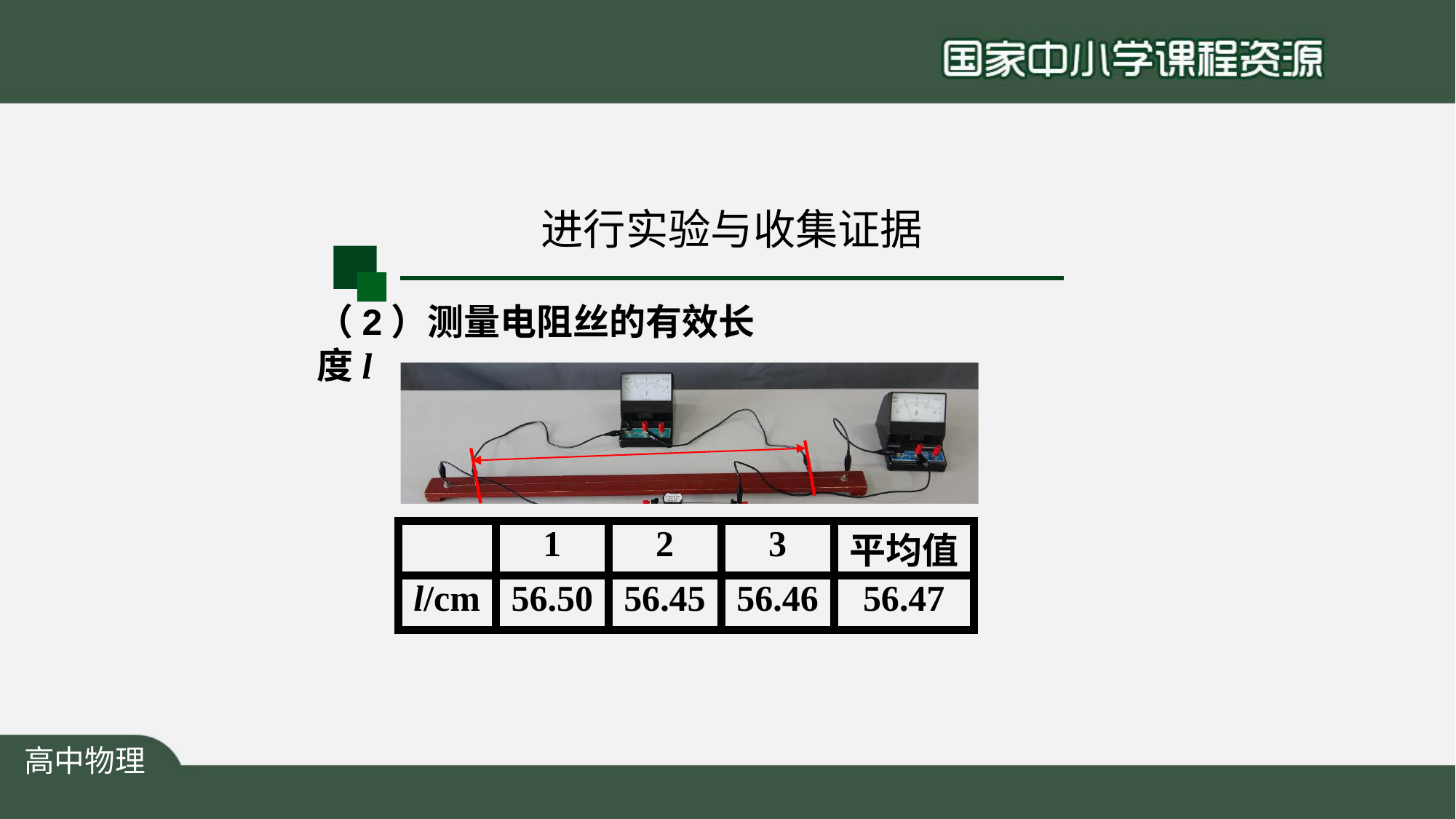

# 进行实验与收集证据

（2）测量电阻丝的有效长度l

|  | 1 | 2 | 3 | 平均值 |
| --- | --- | --- | --- | --- |
| l/cm | 56.50 | 56.45 | 56.46 | 56.47 |
高中物理